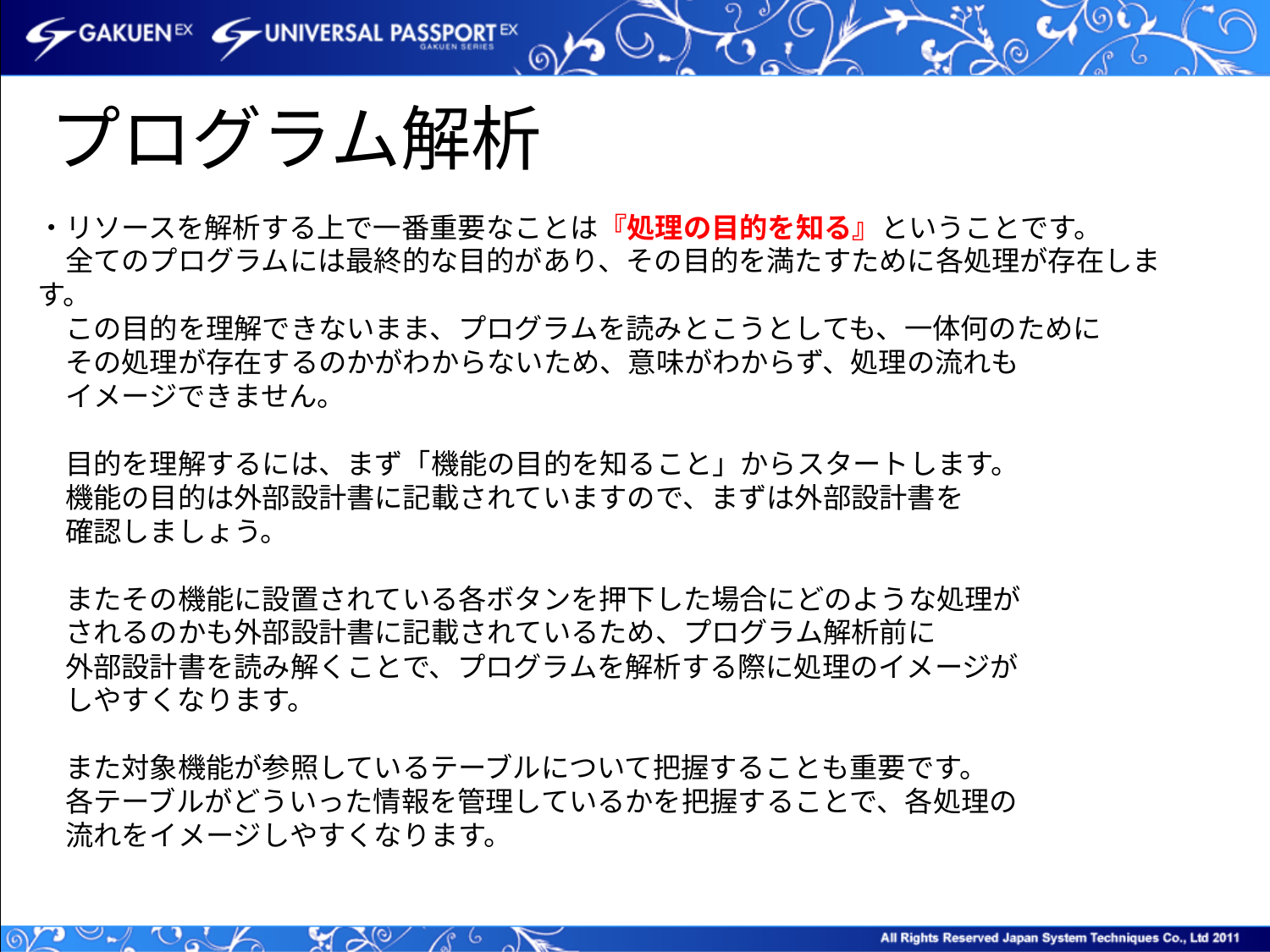

# プログラム解析
・リソースを解析する上で一番重要なことは『処理の目的を知る』ということです。
　全てのプログラムには最終的な目的があり、その目的を満たすために各処理が存在します。
　この目的を理解できないまま、プログラムを読みとこうとしても、一体何のために
　その処理が存在するのかがわからないため、意味がわからず、処理の流れも
　イメージできません。

　目的を理解するには、まず「機能の目的を知ること」からスタートします。
　機能の目的は外部設計書に記載されていますので、まずは外部設計書を
　確認しましょう。

　またその機能に設置されている各ボタンを押下した場合にどのような処理が
　されるのかも外部設計書に記載されているため、プログラム解析前に
　外部設計書を読み解くことで、プログラムを解析する際に処理のイメージが
　しやすくなります。

　また対象機能が参照しているテーブルについて把握することも重要です。
　各テーブルがどういった情報を管理しているかを把握することで、各処理の
　流れをイメージしやすくなります。